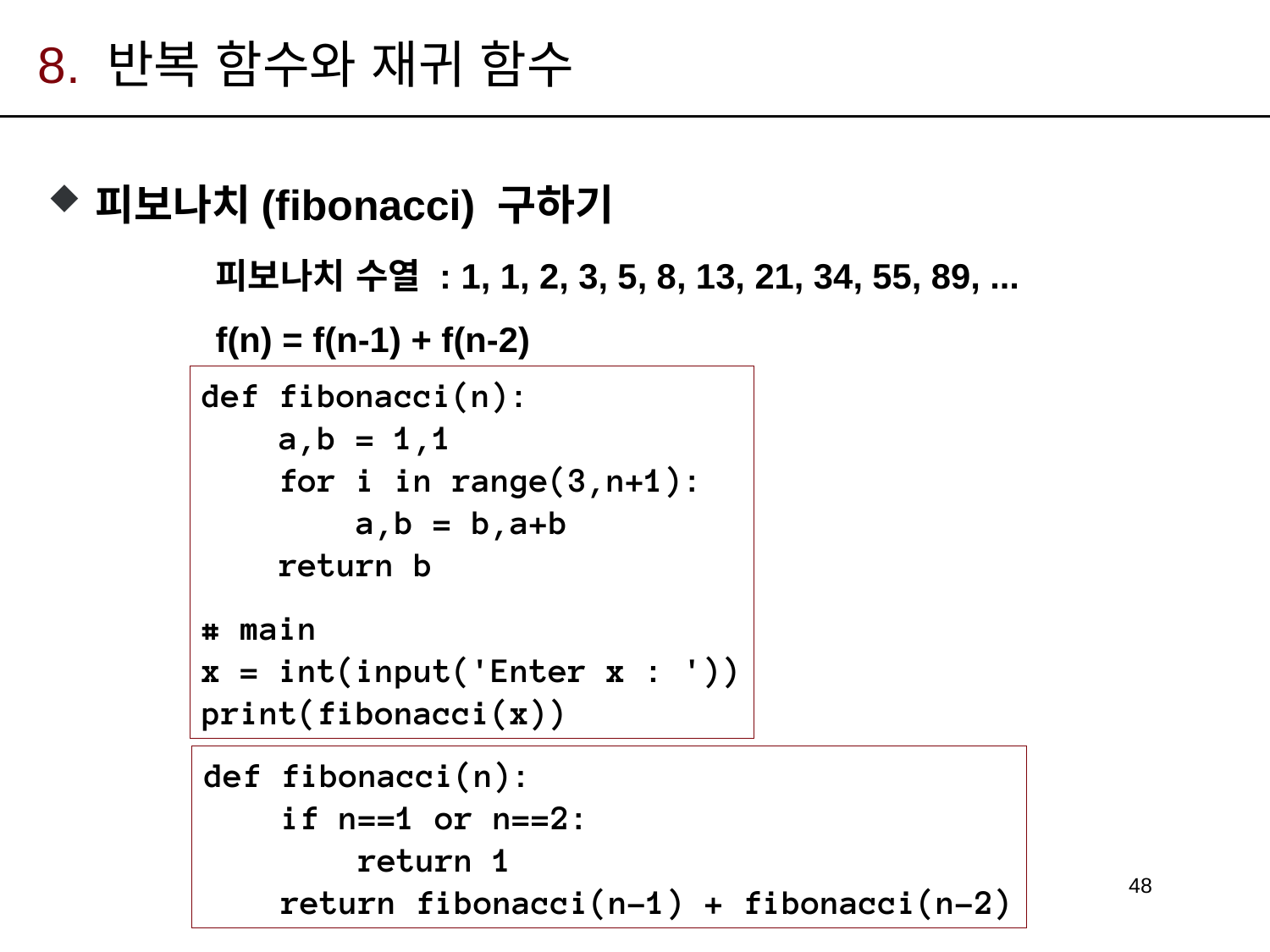

# 8. 반복 함수와 재귀 함수
피보나치(fibonacci) 구하기

피보나치 수열 : 1, 1, 2, 3, 5, 8, 13, 21, 34, 55, 89, ...
f(n) = f(n-1) + f(n-2)
def fibonacci(n):
    a,b = 1,1
    for i in range(3,n+1):
        a,b = b,a+b
    return b

# main
x = int(input('Enter x : '))
print(fibonacci(x))
def fibonacci(n):
    if n==1 or n==2:
        return 1
    return fibonacci(n-1) + fibonacci(n-2)
48